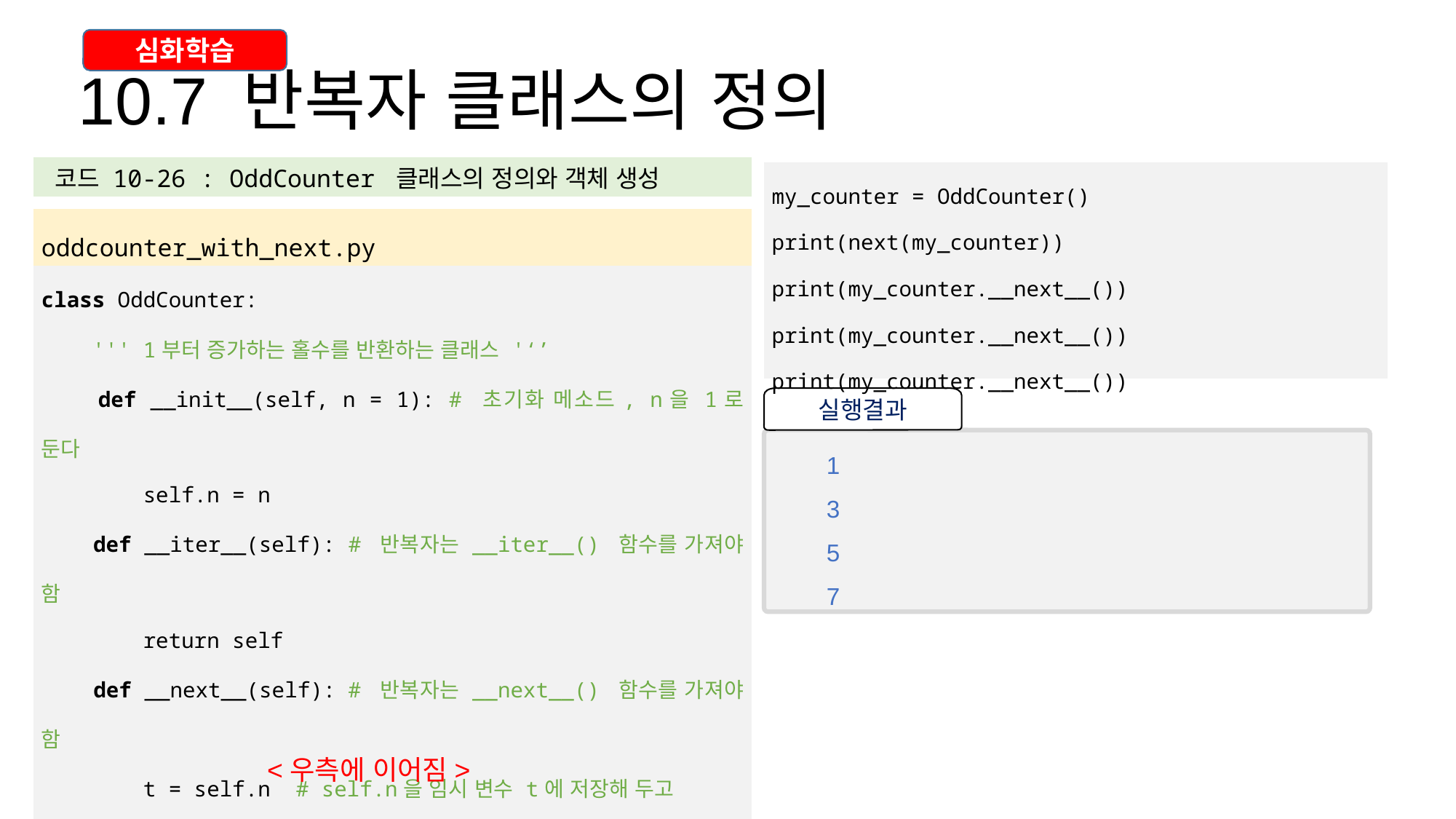

# 10.7 반복자 클래스의 정의
심화학습
| 코드 10-26 : OddCounter 클래스의 정의와 객체 생성 |
| --- |
|  |
| oddcounter\_with\_next.py |
| class OddCounter: ''' 1부터 증가하는 홀수를 반환하는 클래스 '‘’ def \_\_init\_\_(self, n = 1): # 초기화 메소드, n을 1로 둔다 self.n = n def \_\_iter\_\_(self): # 반복자는 \_\_iter\_\_() 함수를 가져야 함 return self def \_\_next\_\_(self): # 반복자는 \_\_next\_\_() 함수를 가져야 함 t = self.n # self.n을 임시 변수 t에 저장해 두고 self.n += 2 # self.n을 2증가시킨다 return t # t부터 출력해야 1이 가장 먼저 출력된다 |
| my\_counter = OddCounter() print(next(my\_counter)) print(my\_counter.\_\_next\_\_()) print(my\_counter.\_\_next\_\_()) print(my\_counter.\_\_next\_\_()) |
| --- |
실행결과

1
3
5
7
<우측에 이어짐>